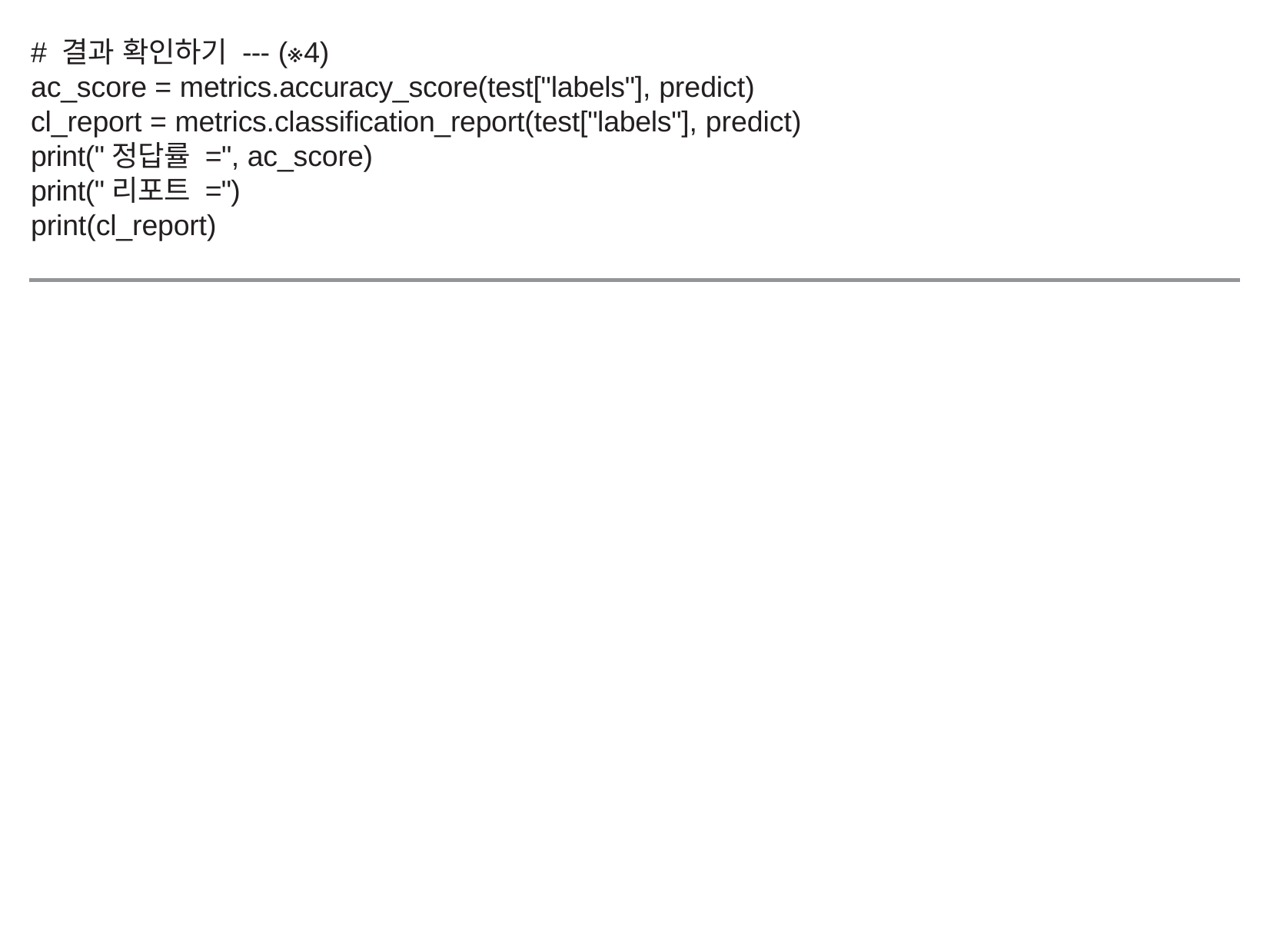

# 결과 확인하기 --- (※4)
ac_score = metrics.accuracy_score(test["labels"], predict)
cl_report = metrics.classification_report(test["labels"], predict)
print("정답률 =", ac_score)
print("리포트 =")
print(cl_report)